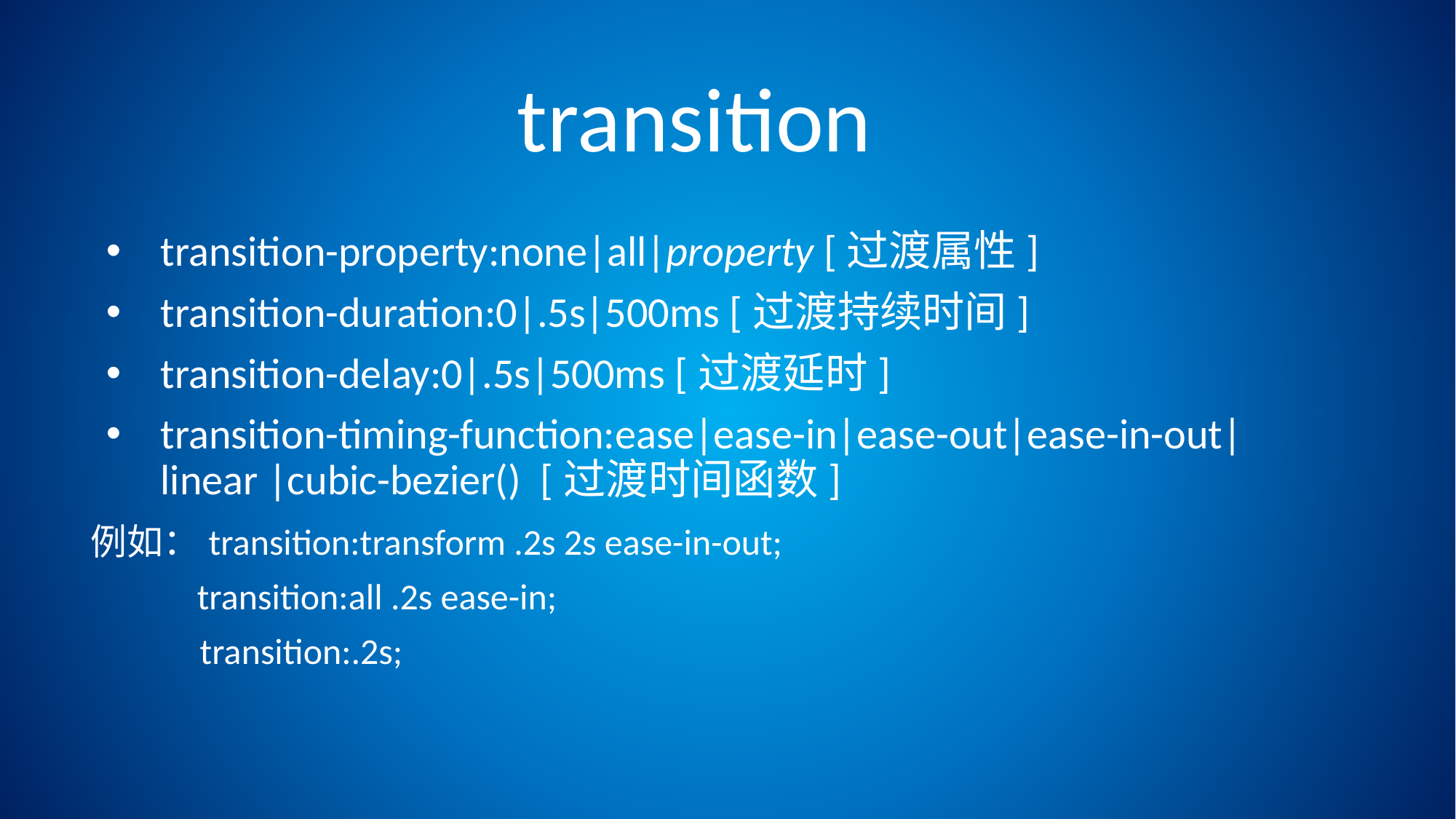

# transition
transition-property:none|all|property [过渡属性]
transition-duration:0|.5s|500ms [过渡持续时间]
transition-delay:0|.5s|500ms [过渡延时]
transition-timing-function:ease|ease-in|ease-out|ease-in-out|linear |cubic-bezier()  [过渡时间函数]
例如：transition:transform .2s 2s ease-in-out;
             transition:all .2s ease-in;
	transition:.2s;